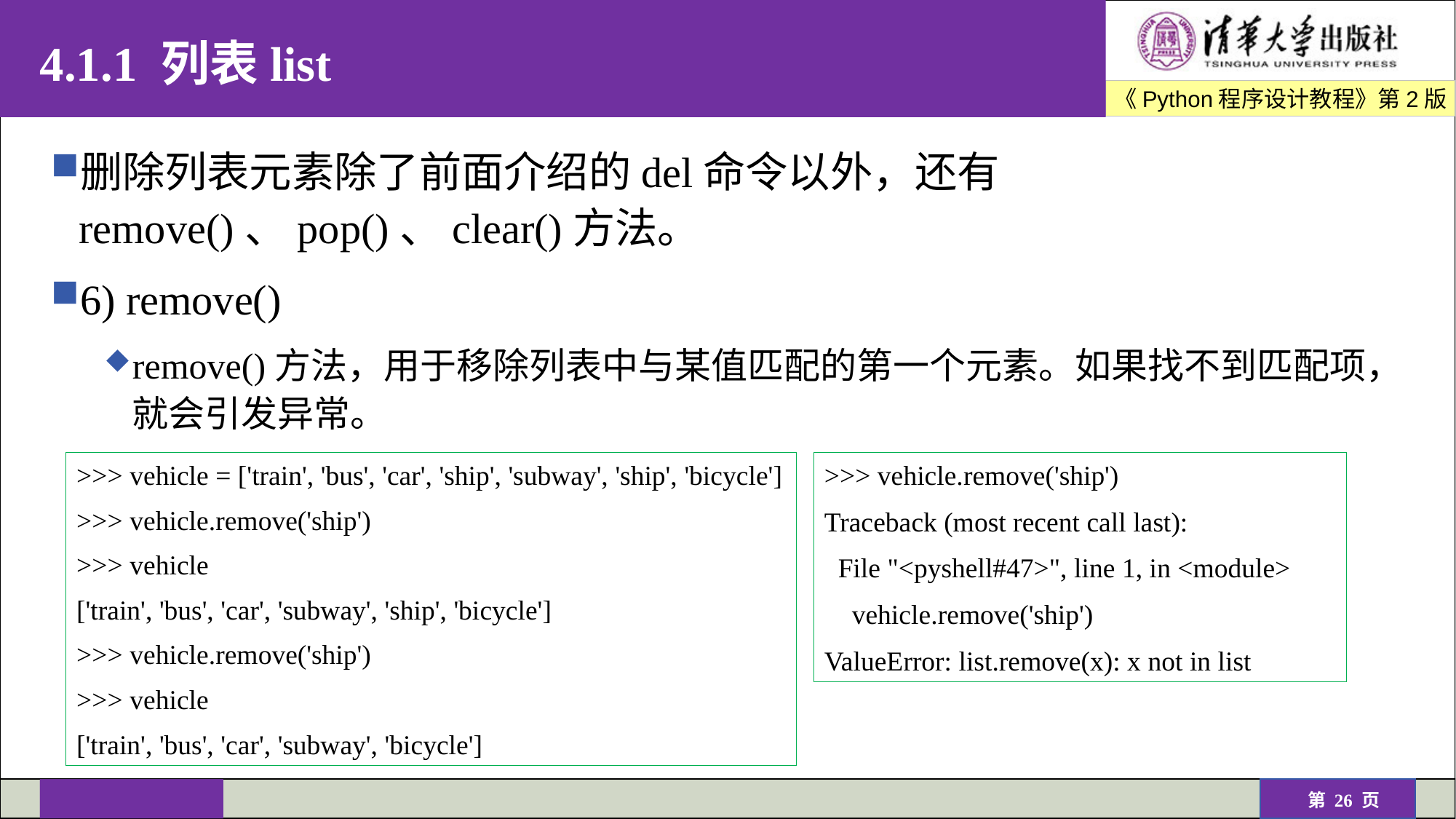

# 4.1.1 列表list
删除列表元素除了前面介绍的del命令以外，还有remove()、pop()、clear()方法。
6) remove()
remove()方法，用于移除列表中与某值匹配的第一个元素。如果找不到匹配项，就会引发异常。
>>> vehicle = ['train', 'bus', 'car', 'ship', 'subway', 'ship', 'bicycle']
>>> vehicle.remove('ship')
>>> vehicle
['train', 'bus', 'car', 'subway', 'ship', 'bicycle']
>>> vehicle.remove('ship')
>>> vehicle
['train', 'bus', 'car', 'subway', 'bicycle']
>>> vehicle.remove('ship')
Traceback (most recent call last):
  File "<pyshell#47>", line 1, in <module>
    vehicle.remove('ship')
ValueError: list.remove(x): x not in list